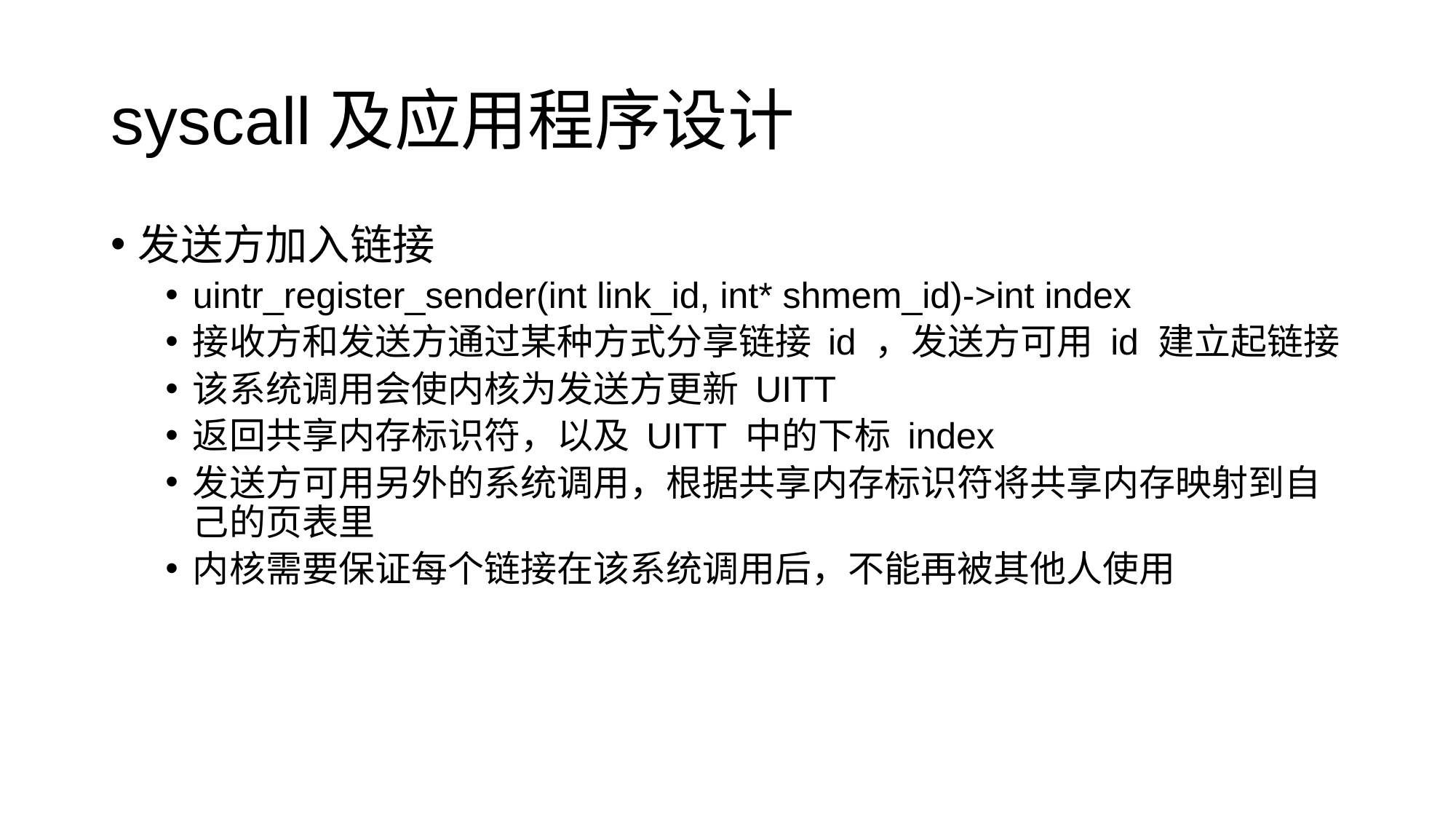

# syscall及应用程序设计
发送方加入链接
uintr_register_sender(int link_id, int* shmem_id)->int index
接收方和发送方通过某种方式分享链接 id ，发送方可用 id 建立起链接
该系统调用会使内核为发送方更新 UITT
返回共享内存标识符，以及 UITT 中的下标 index
发送方可用另外的系统调用，根据共享内存标识符将共享内存映射到自己的页表里
内核需要保证每个链接在该系统调用后，不能再被其他人使用